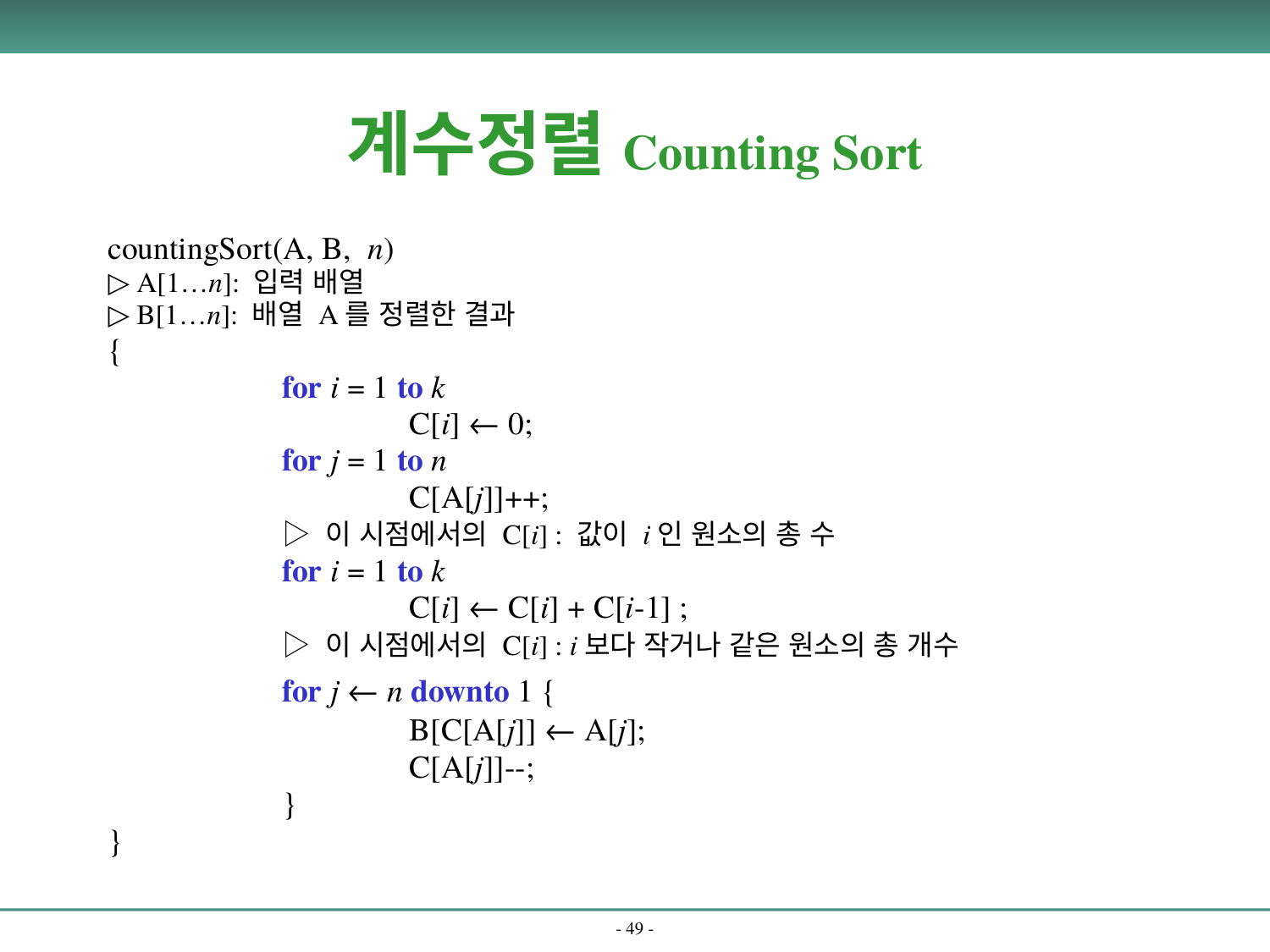

# 계수정렬Counting Sort
countingSort(A, B,  n)
▷ A[1…n]: 입력 배열
▷ B[1…n]: 배열 A를 정렬한 결과
{
		for i = 1 to k
			C[i] ← 0;
		for j = 1 to n
			C[A[j]]++;
		▷ 이 시점에서의 C[i] : 값이 i인 원소의 총 수
		for i = 1 to k
			C[i] ← C[i] + C[i-1] ;
		▷ 이 시점에서의 C[i] : i보다 작거나 같은 원소의 총 개수
		for j ← n downto 1 {
			B[C[A[j]] ← A[j];
			C[A[j]]--;
		}
}